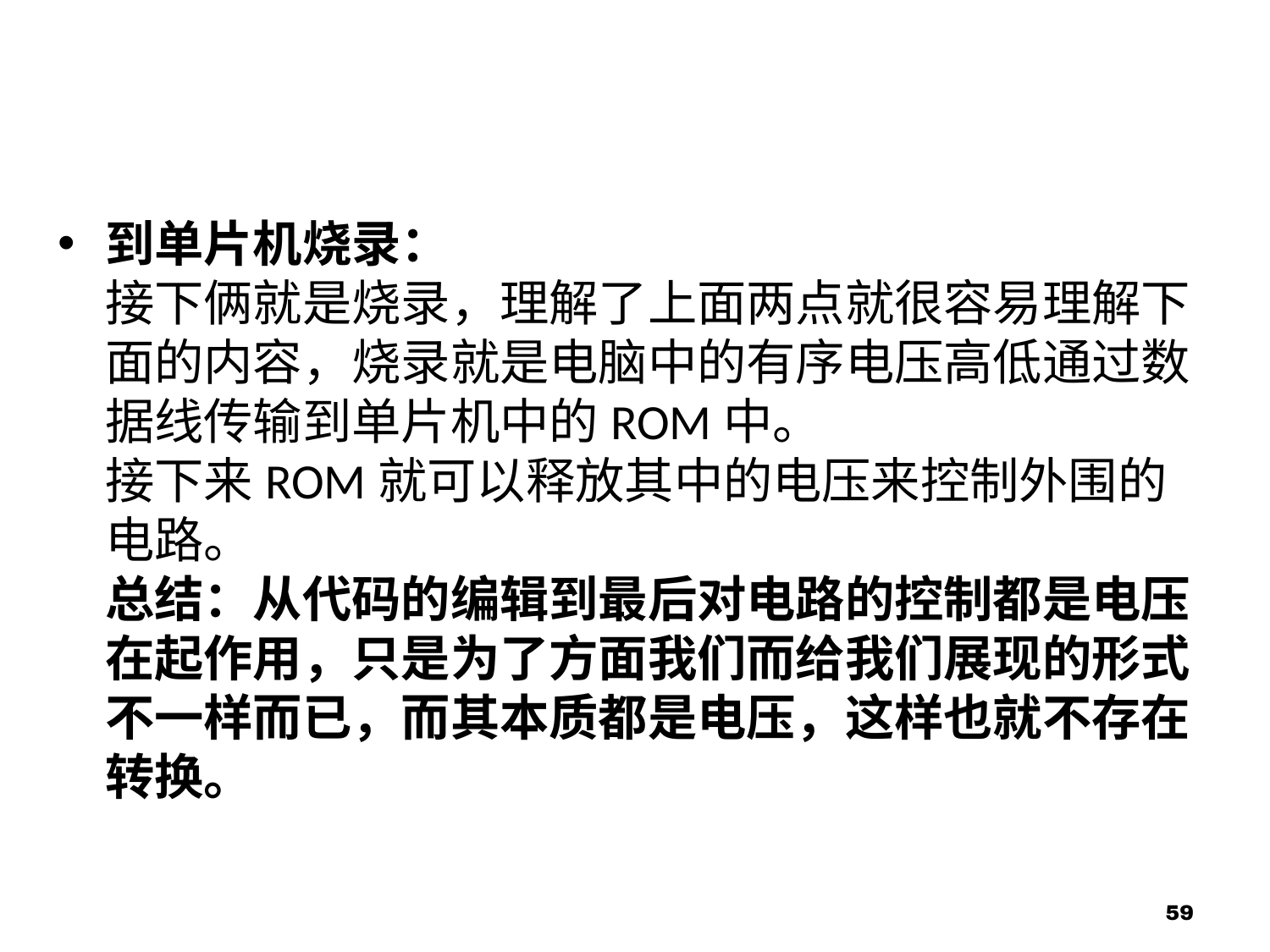

#
到单片机烧录：
接下俩就是烧录，理解了上面两点就很容易理解下面的内容，烧录就是电脑中的有序电压高低通过数据线传输到单片机中的ROM中。
接下来ROM就可以释放其中的电压来控制外围的电路。
总结：从代码的编辑到最后对电路的控制都是电压在起作用，只是为了方面我们而给我们展现的形式不一样而已，而其本质都是电压，这样也就不存在转换。
59